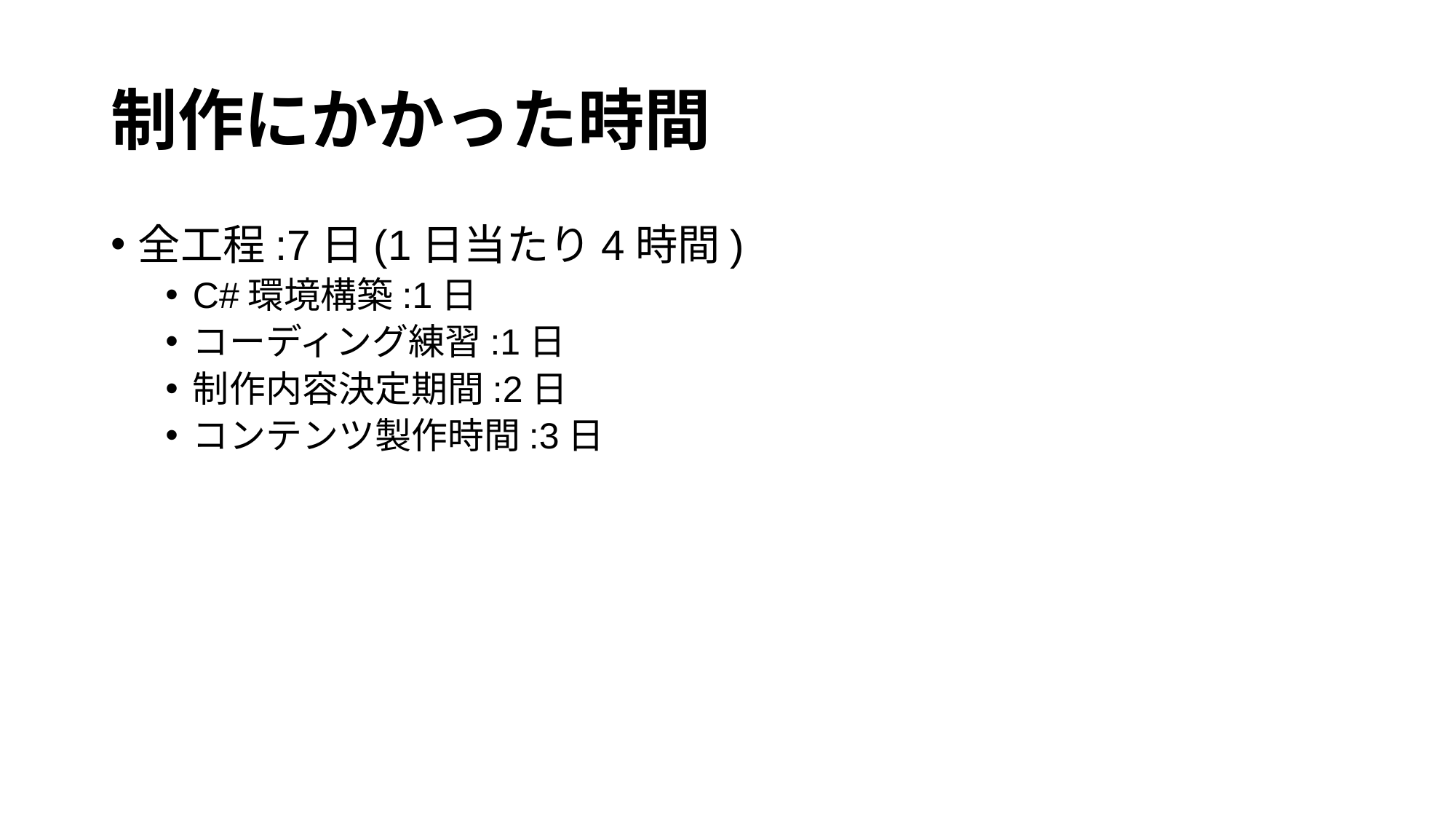

# 制作にかかった時間
全工程:7日(1日当たり4時間)
C#環境構築:1日
コーディング練習:1日
制作内容決定期間:2日
コンテンツ製作時間:3日